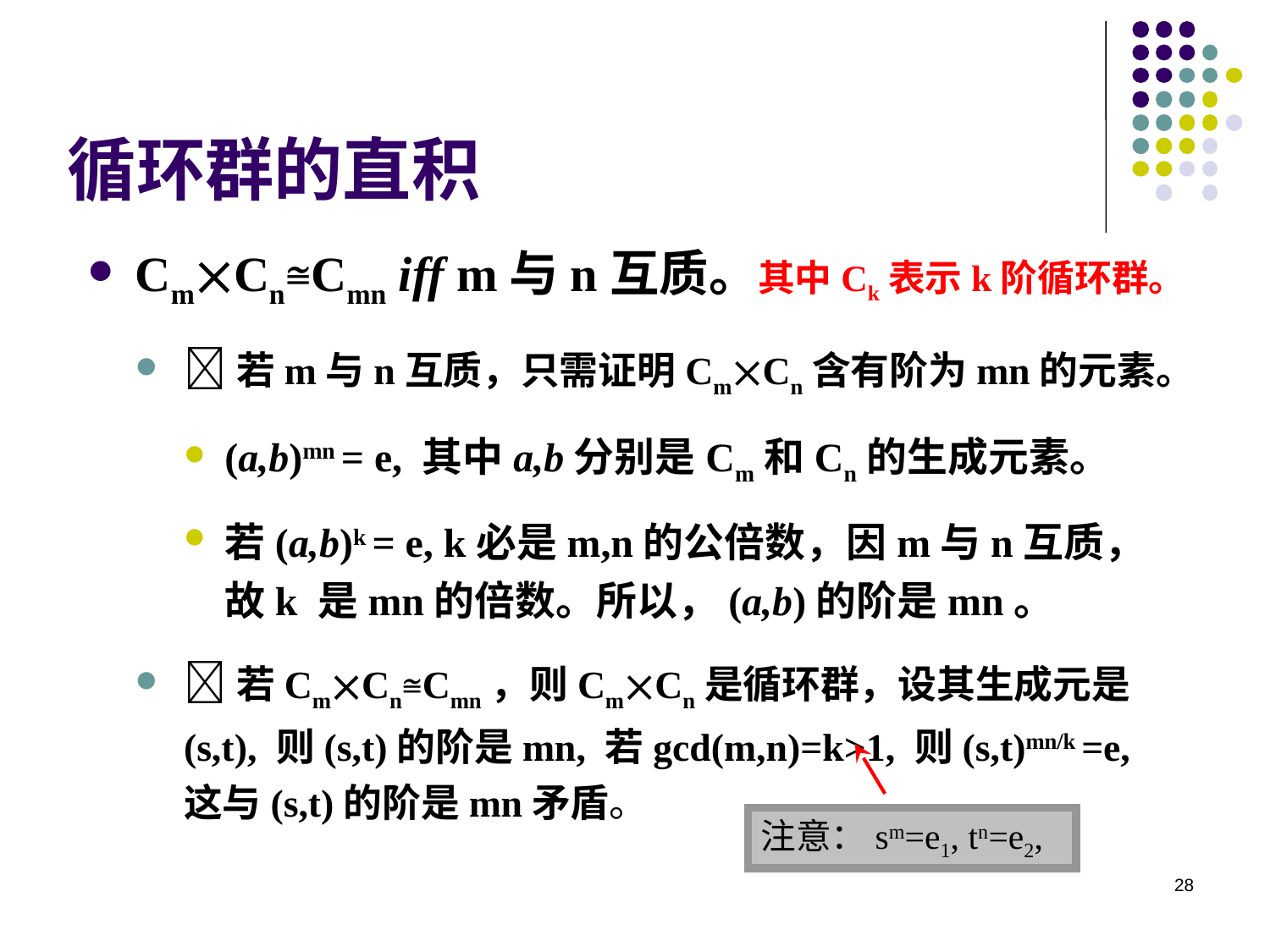

# 循环群的直积
Cm×Cn≅Cmn iff m与n互质。其中Ck表示k阶循环群。
⇐若m与n互质，只需证明Cm×Cn含有阶为mn的元素。
(a,b)mn = e, 其中a,b分别是Cm和Cn的生成元素。
若(a,b)k = e, k必是m,n的公倍数，因m与n互质，故k 是mn的倍数。所以，(a,b)的阶是mn。
⇒若Cm×Cn≅Cmn，则Cm×Cn是循环群，设其生成元是(s,t), 则(s,t)的阶是mn, 若gcd(m,n)=k>1, 则(s,t)mn/k =e, 这与(s,t)的阶是mn矛盾。

注意：sm=e1, tn=e2,
28